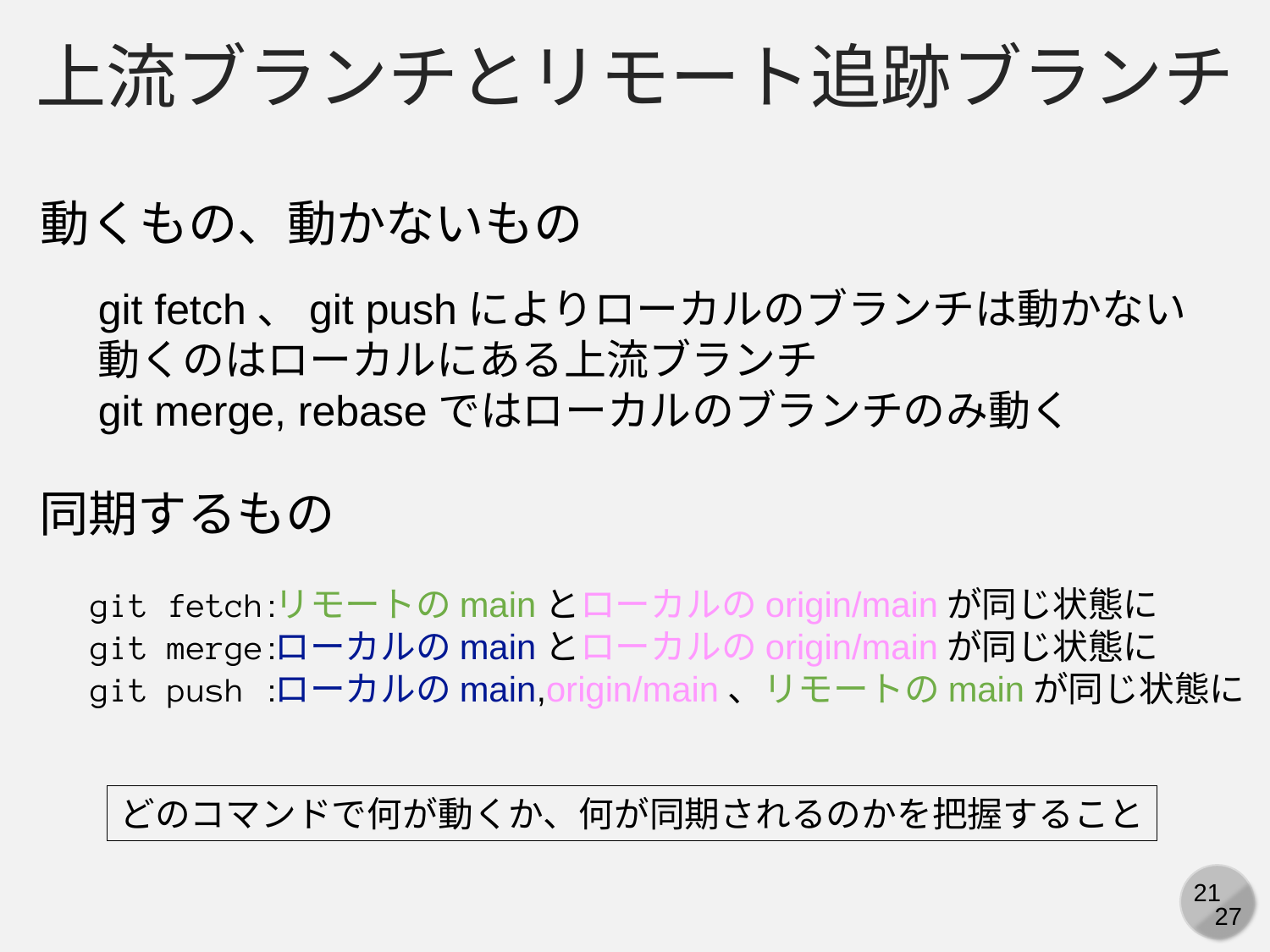

上流ブランチとリモート追跡ブランチ
動くもの、動かないもの
git fetch、git pushによりローカルのブランチは動かない
動くのはローカルにある上流ブランチ
git merge, rebaseではローカルのブランチのみ動く
同期するもの
git fetch:
git merge:
git push :
リモートのmainとローカルのorigin/mainが同じ状態に
ローカルのmainとローカルのorigin/mainが同じ状態に
ローカルのmain,origin/main、リモートのmainが同じ状態に
どのコマンドで何が動くか、何が同期されるのかを把握すること